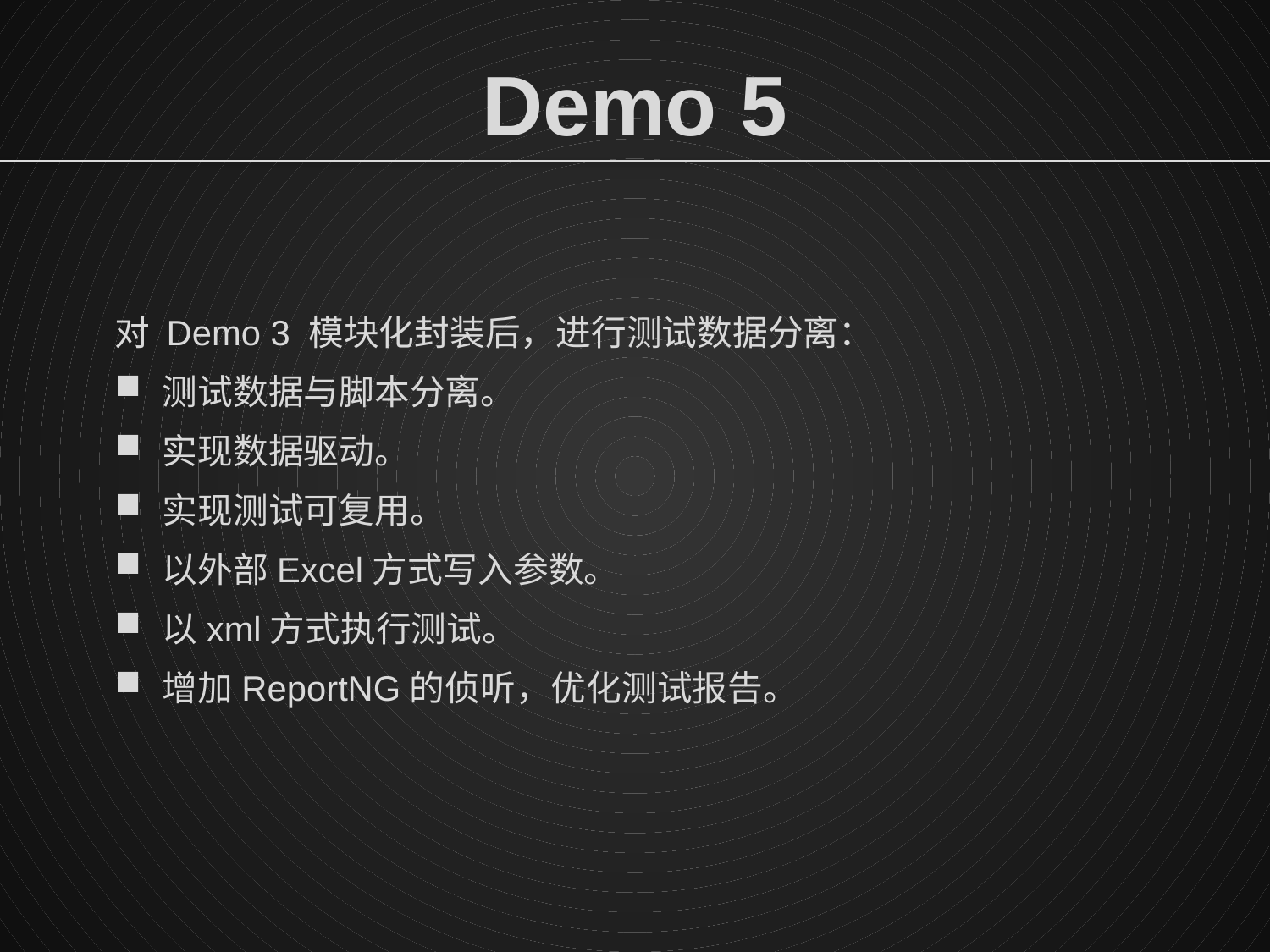

Demo 5
对 Demo 3 模块化封装后，进行测试数据分离：
测试数据与脚本分离。
实现数据驱动。
实现测试可复用。
以外部Excel方式写入参数。
以xml方式执行测试。
增加ReportNG的侦听，优化测试报告。